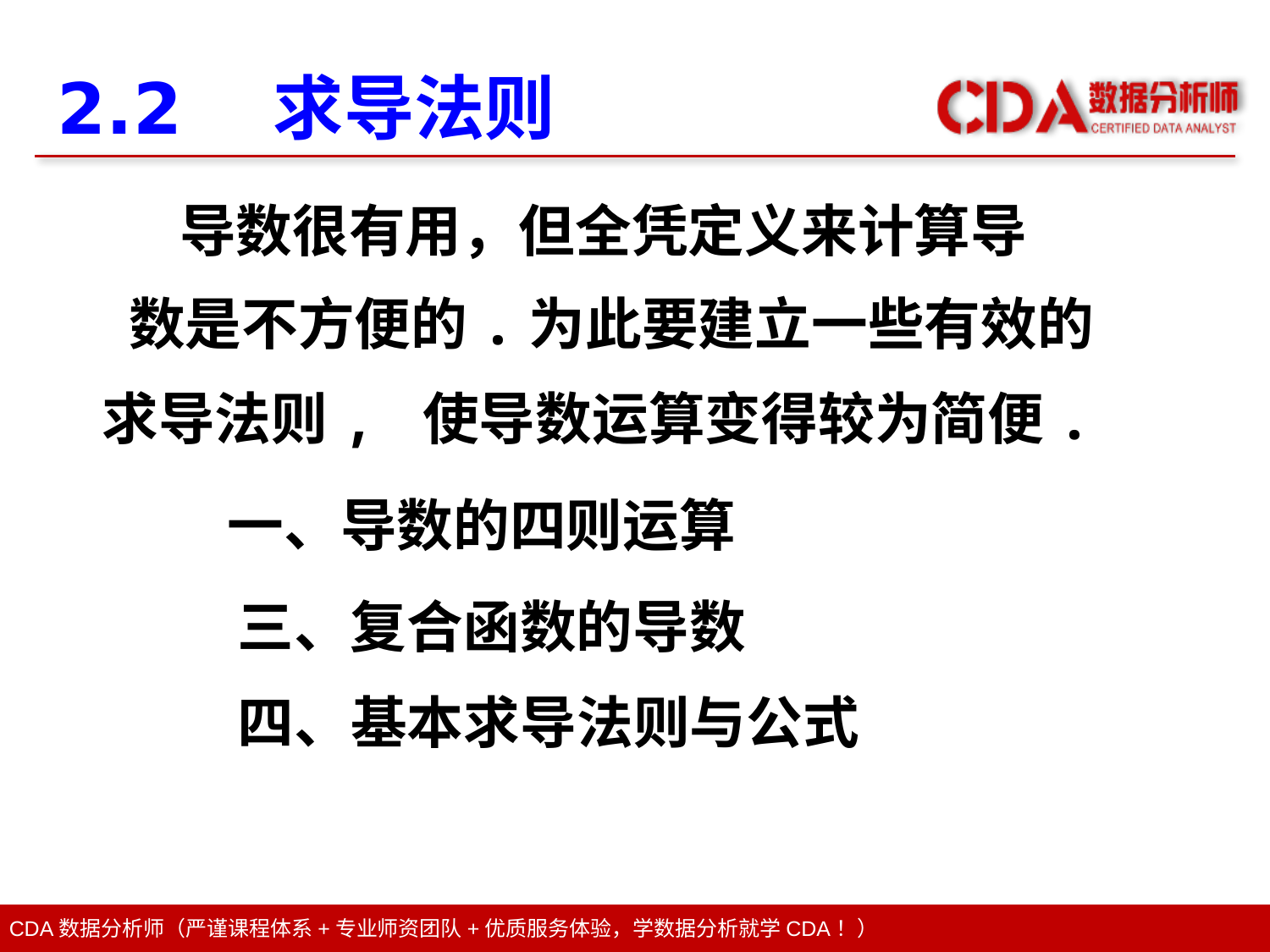

2.2   求导法则
   导数很有用，但全凭定义来计算导
数是不方便的.为此要建立一些有效的
求导法则, 使导数运算变得较为简便.
一、导数的四则运算
 三、复合函数的导数
 四、基本求导法则与公式